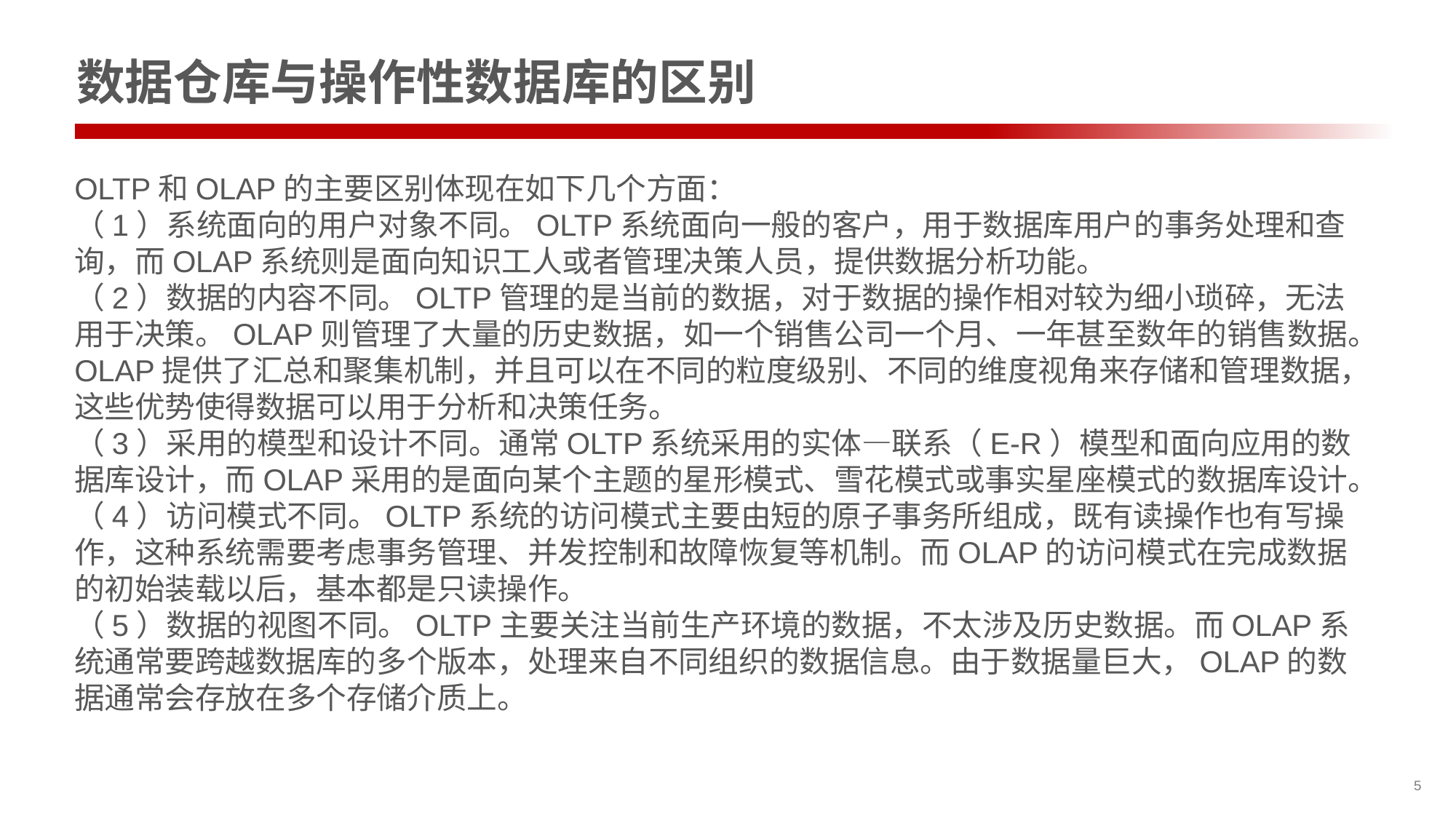

# 数据仓库与操作性数据库的区别

OLTP和OLAP的主要区别体现在如下几个方面：
（1）系统面向的用户对象不同。OLTP系统面向一般的客户，用于数据库用户的事务处理和查询，而OLAP系统则是面向知识工人或者管理决策人员，提供数据分析功能。
（2）数据的内容不同。OLTP管理的是当前的数据，对于数据的操作相对较为细小琐碎，无法用于决策。OLAP则管理了大量的历史数据，如一个销售公司一个月、一年甚至数年的销售数据。OLAP提供了汇总和聚集机制，并且可以在不同的粒度级别、不同的维度视角来存储和管理数据，这些优势使得数据可以用于分析和决策任务。
（3）采用的模型和设计不同。通常OLTP系统采用的实体—联系（E-R）模型和面向应用的数据库设计，而OLAP采用的是面向某个主题的星形模式、雪花模式或事实星座模式的数据库设计。
（4）访问模式不同。OLTP系统的访问模式主要由短的原子事务所组成，既有读操作也有写操作，这种系统需要考虑事务管理、并发控制和故障恢复等机制。而OLAP的访问模式在完成数据的初始装载以后，基本都是只读操作。
（5）数据的视图不同。OLTP主要关注当前生产环境的数据，不太涉及历史数据。而OLAP系统通常要跨越数据库的多个版本，处理来自不同组织的数据信息。由于数据量巨大，OLAP的数据通常会存放在多个存储介质上。
5